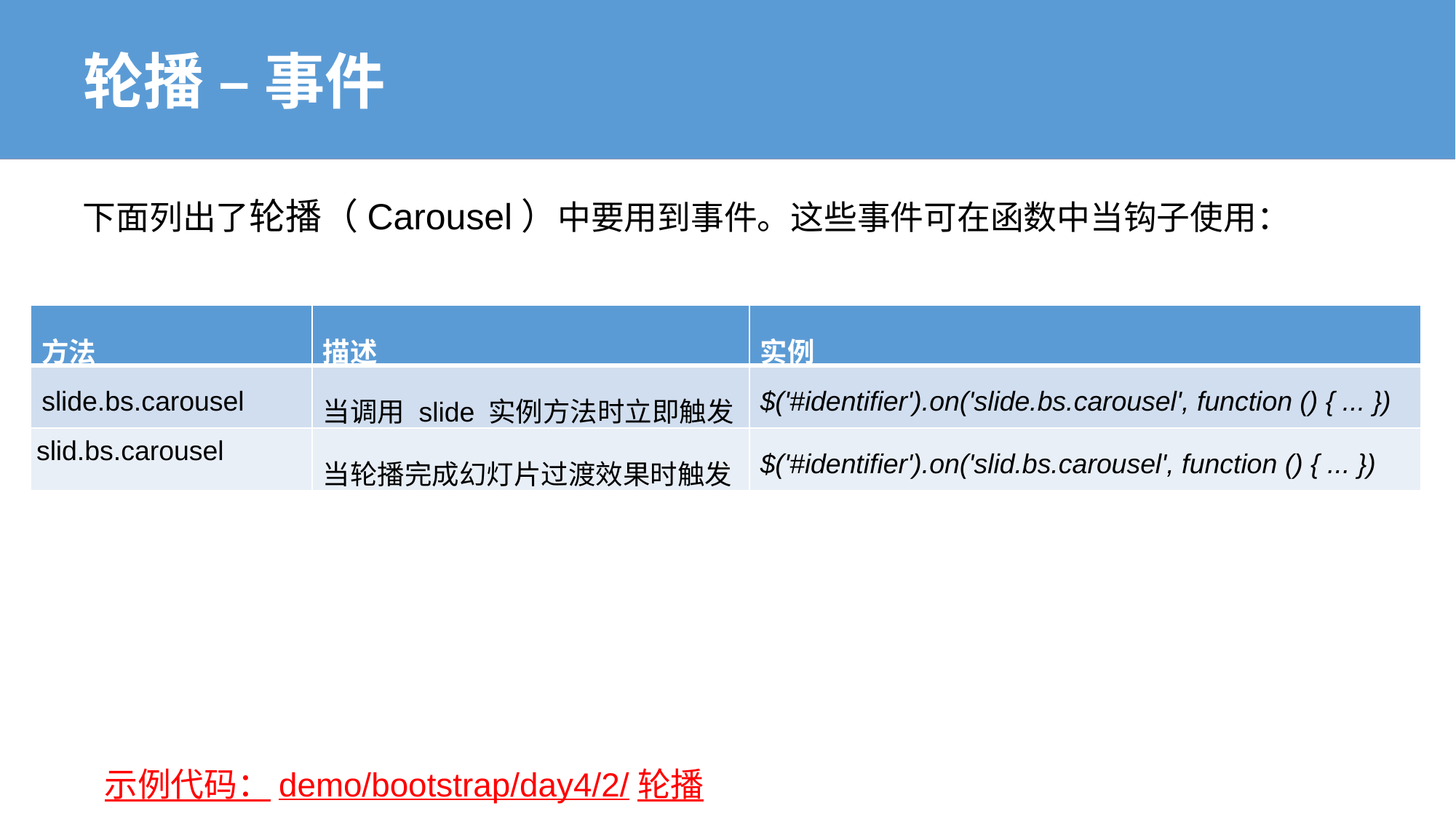

# 轮播 – 事件
下面列出了轮播（Carousel）中要用到事件。这些事件可在函数中当钩子使用：
| 方法 | 描述 | 实例 |
| --- | --- | --- |
| slide.bs.carousel | 当调用 slide 实例方法时立即触发 | $('#identifier').on('slide.bs.carousel', function () { ... }) |
| slid.bs.carousel | 当轮播完成幻灯片过渡效果时触发 | $('#identifier').on('slid.bs.carousel', function () { ... }) |
示例代码：demo/bootstrap/day4/2/轮播